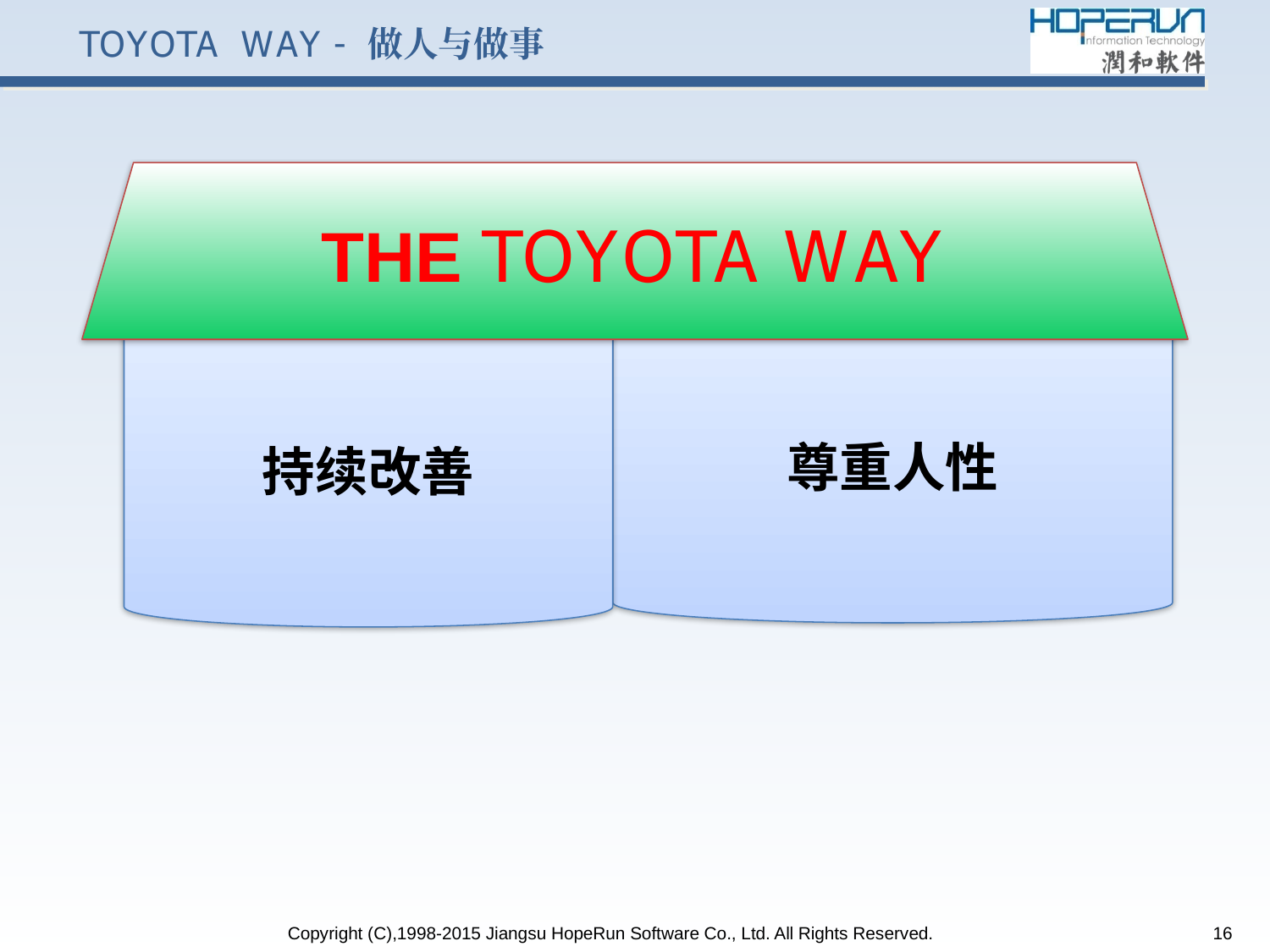

# TOYOTA  WAY - 做人与做事
THE TOYOTA WAY
尊重人性
持续改善